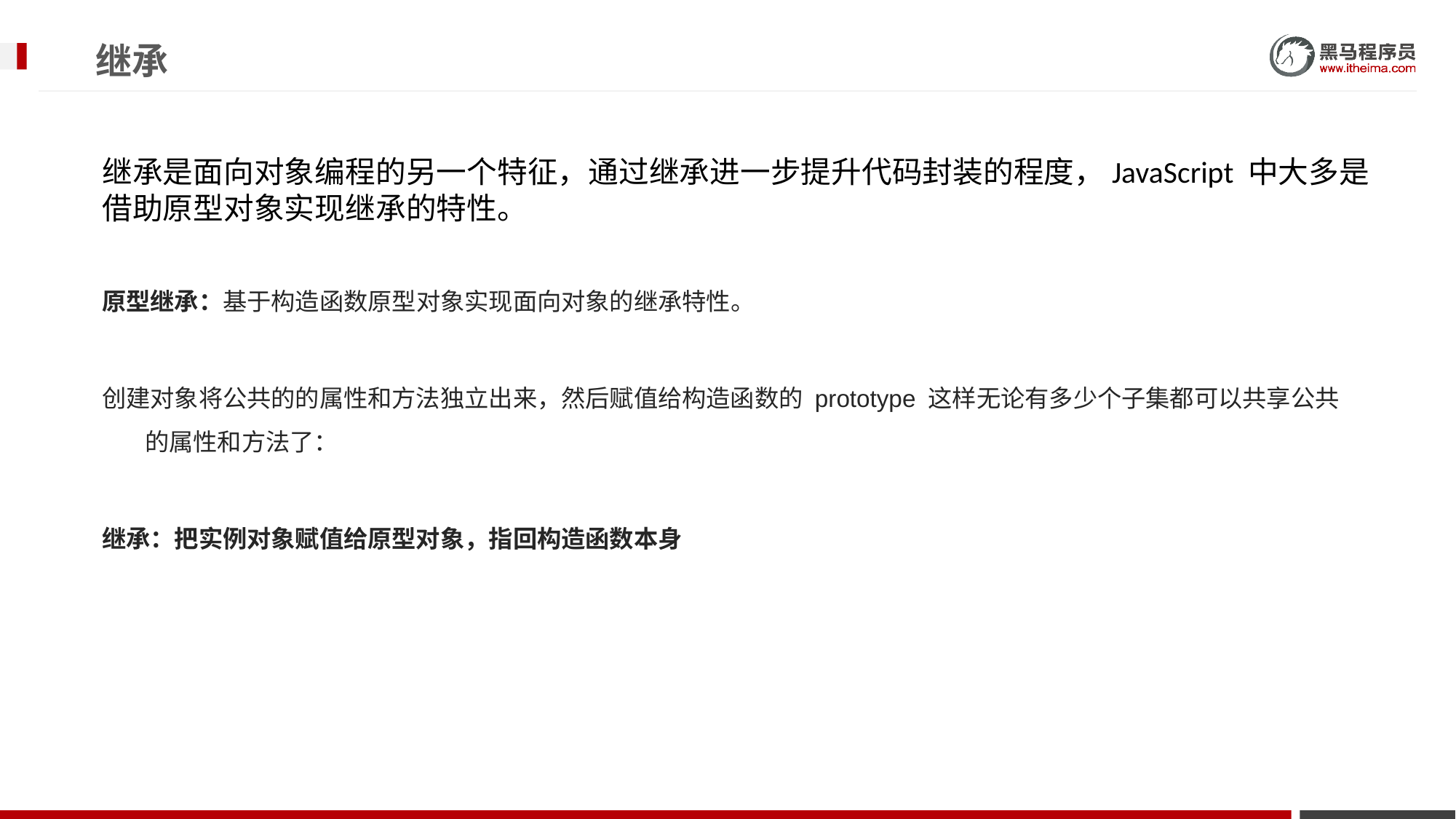

# 继承
继承是面向对象编程的另一个特征，通过继承进一步提升代码封装的程度，JavaScript 中大多是借助原型对象实现继承的特性。
原型继承：基于构造函数原型对象实现面向对象的继承特性。

创建对象将公共的的属性和方法独立出来，然后赋值给构造函数的 prototype 这样无论有多少个子集都可以共享公共的属性和方法了：

继承：把实例对象赋值给原型对象，指回构造函数本身